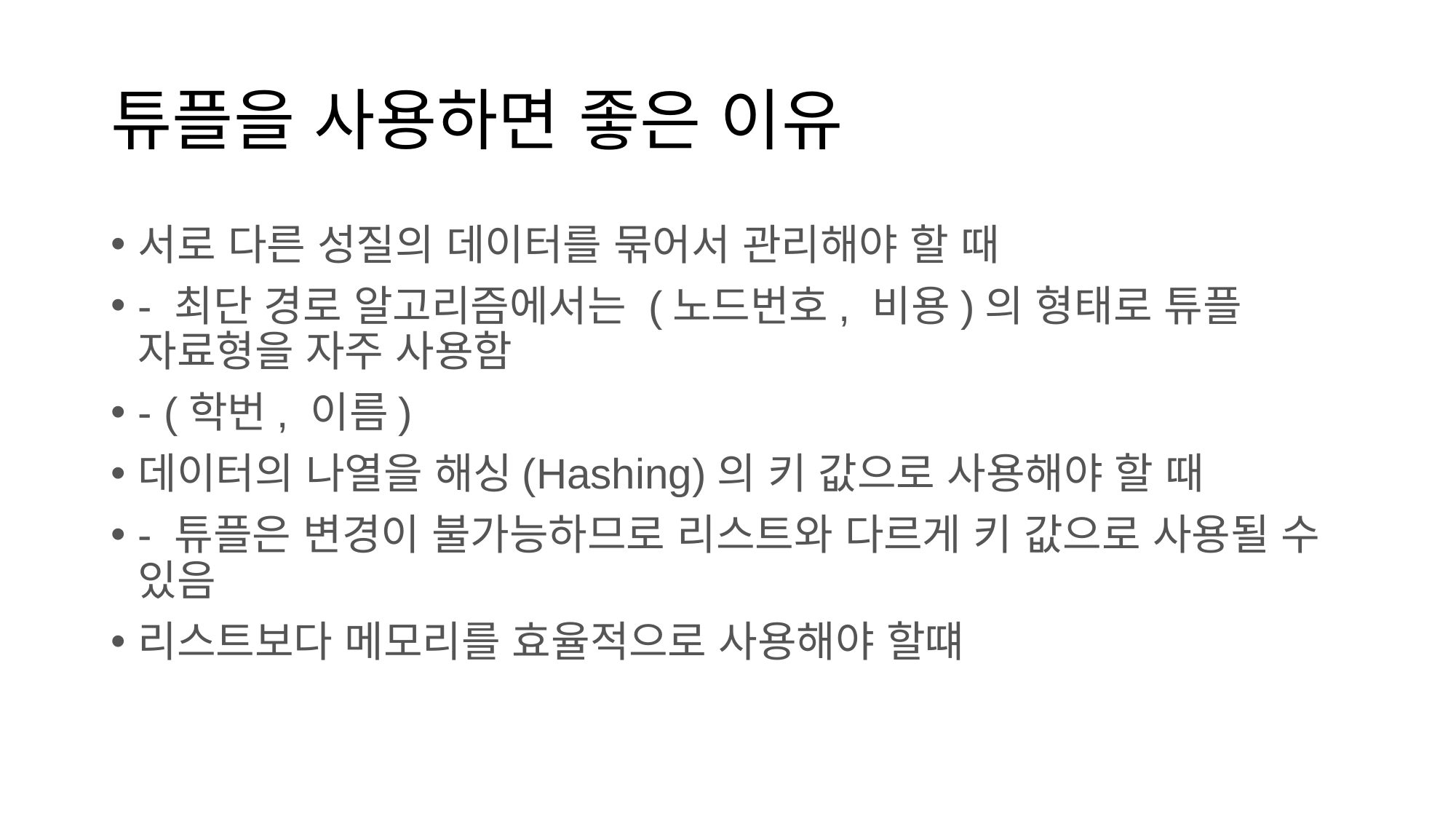

# 튜플을 사용하면 좋은 이유
서로 다른 성질의 데이터를 묶어서 관리해야 할 때
- 최단 경로 알고리즘에서는 (노드번호, 비용)의 형태로 튜플 자료형을 자주 사용함
- (학번, 이름)
데이터의 나열을 해싱(Hashing)의 키 값으로 사용해야 할 때
- 튜플은 변경이 불가능하므로 리스트와 다르게 키 값으로 사용될 수 있음
리스트보다 메모리를 효율적으로 사용해야 할떄